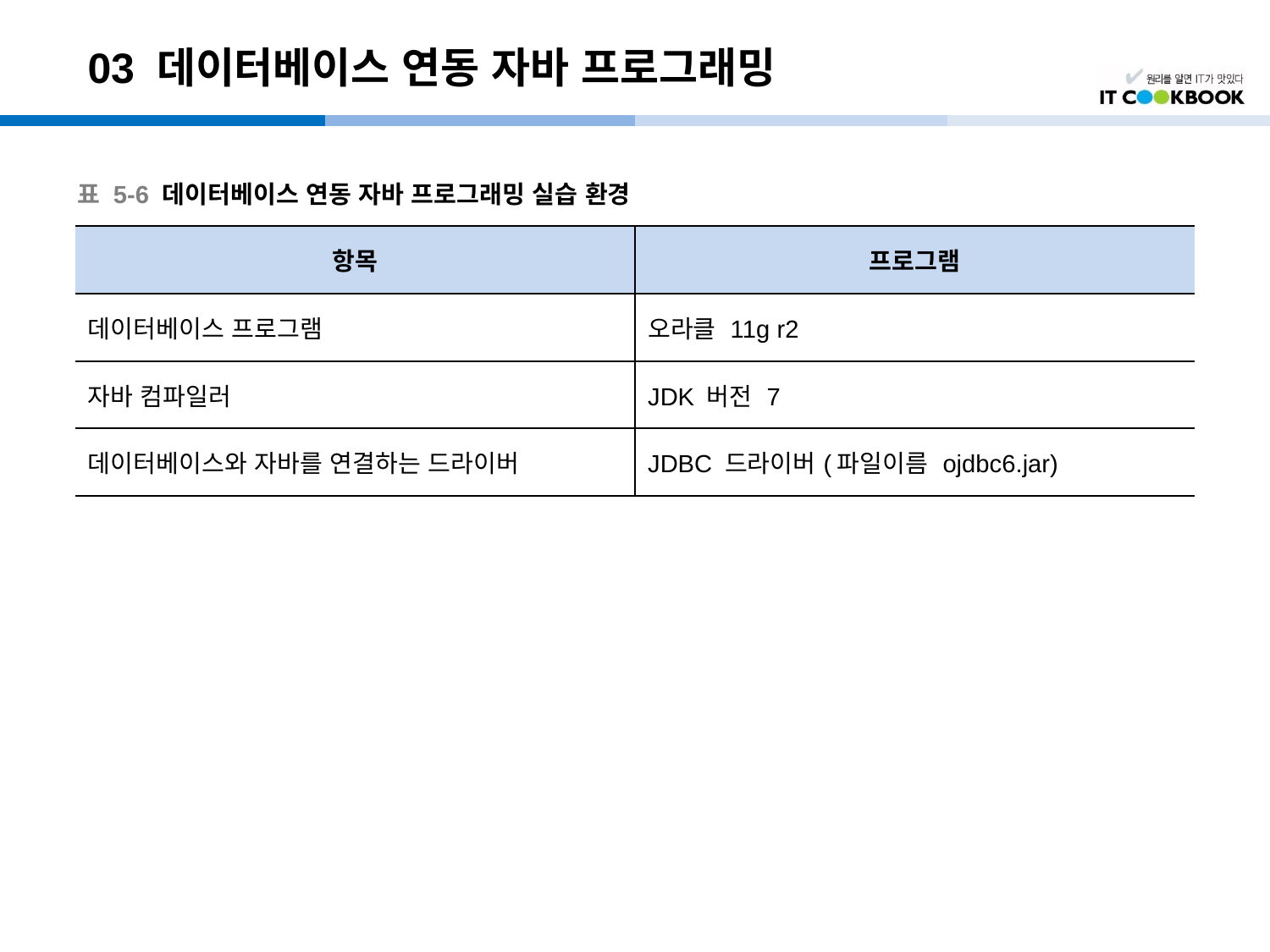

# 03 데이터베이스 연동 자바 프로그래밍
표 5-6 데이터베이스 연동 자바 프로그래밍 실습 환경
| 항목 | 프로그램 |
| --- | --- |
| 데이터베이스 프로그램 | 오라클 11g r2 |
| 자바 컴파일러 | JDK 버전 7 |
| 데이터베이스와 자바를 연결하는 드라이버 | JDBC 드라이버(파일이름 ojdbc6.jar) |